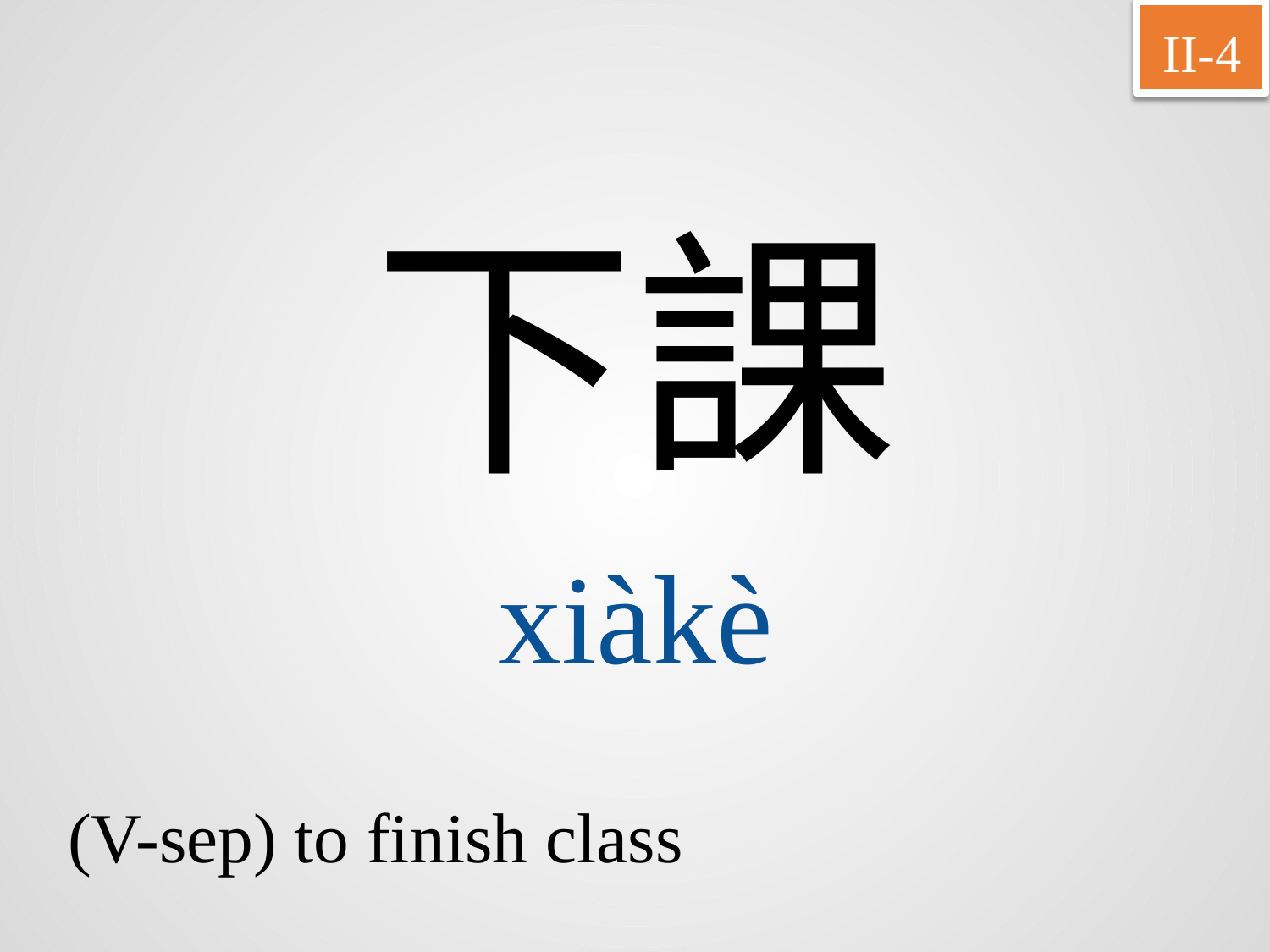

II-4

下課
xiàkè
(V-sep) to finish class